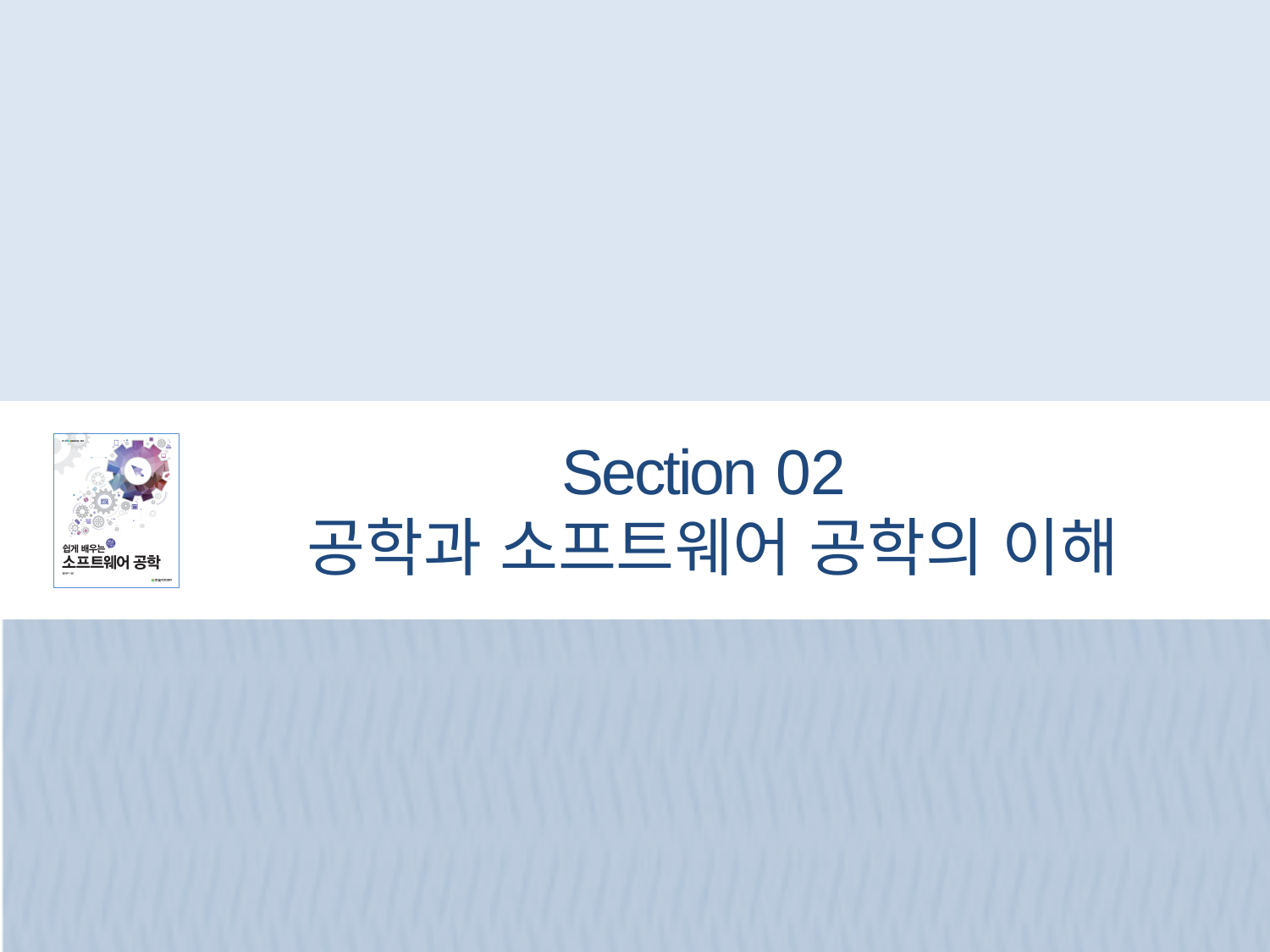

# Section 02 공학과 소프트웨어 공학의 이해